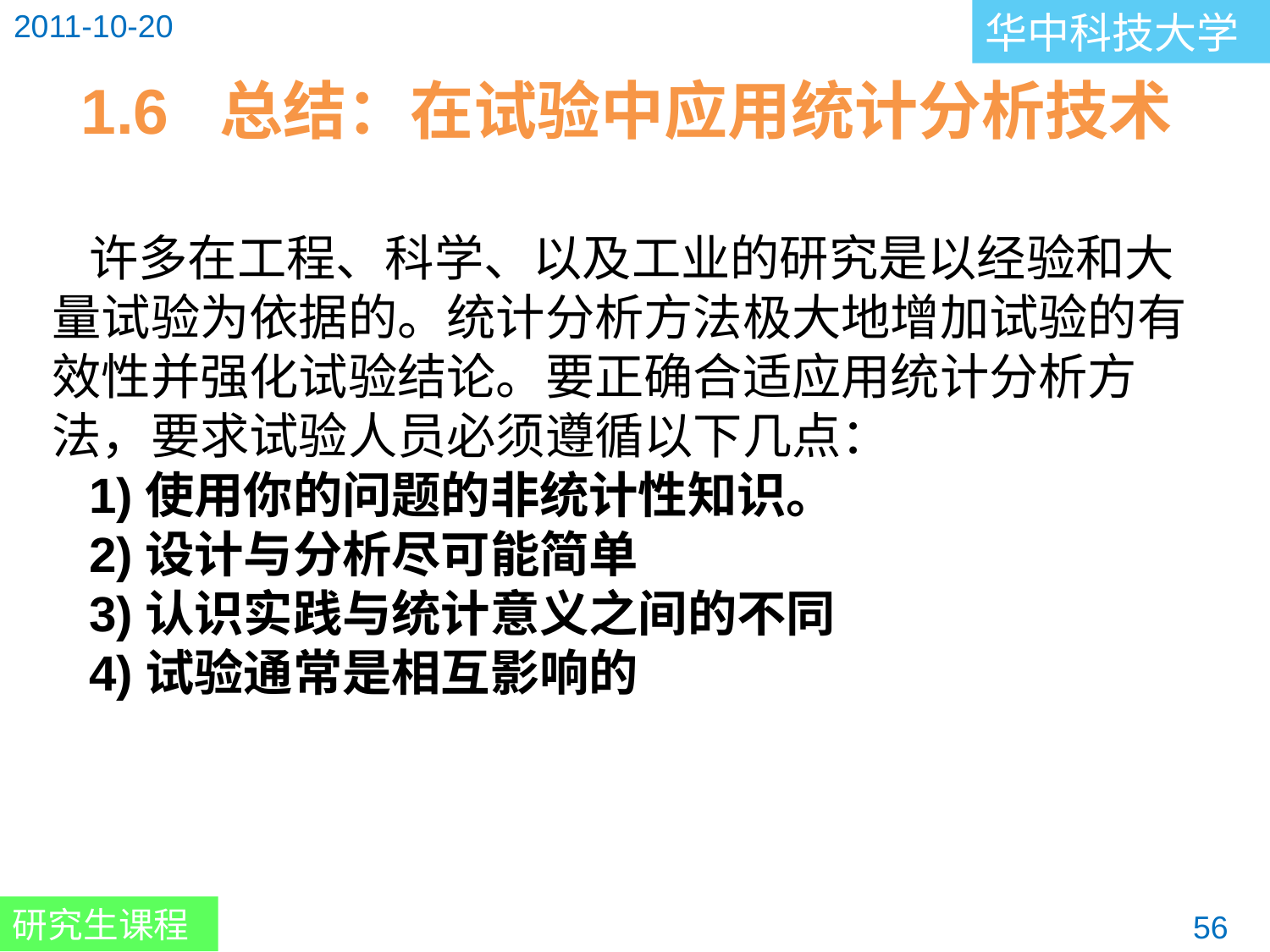

1.6  总结：在试验中应用统计分析技术
许多在工程、科学、以及工业的研究是以经验和大量试验为依据的。统计分析方法极大地增加试验的有效性并强化试验结论。要正确合适应用统计分析方法，要求试验人员必须遵循以下几点：
1)使用你的问题的非统计性知识。
2)设计与分析尽可能简单
3)认识实践与统计意义之间的不同
4)试验通常是相互影响的